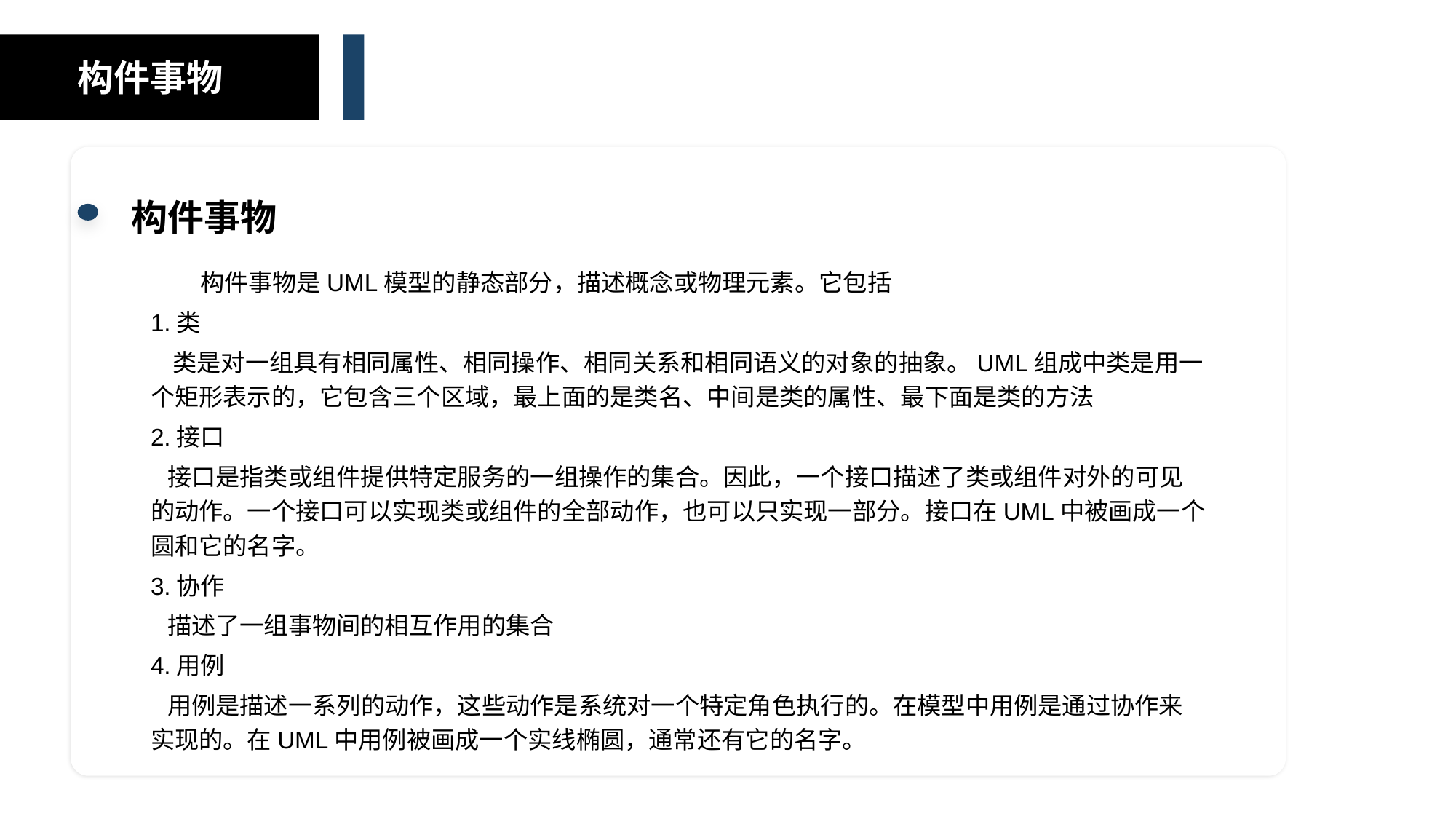

构件事物

构件事物
        构件事物是UML模型的静态部分，描述概念或物理元素。它包括
1.类
   类是对一组具有相同属性、相同操作、相同关系和相同语义的对象的抽象。UML组成中类是用一个矩形表示的，它包含三个区域，最上面的是类名、中间是类的属性、最下面是类的方法
2.接口
  接口是指类或组件提供特定服务的一组操作的集合。因此，一个接口描述了类或组件对外的可见的动作。一个接口可以实现类或组件的全部动作，也可以只实现一部分。接口在UML中被画成一个圆和它的名字。
3.协作
  描述了一组事物间的相互作用的集合
4.用例
  用例是描述一系列的动作，这些动作是系统对一个特定角色执行的。在模型中用例是通过协作来实现的。在UML中用例被画成一个实线椭圆，通常还有它的名字。